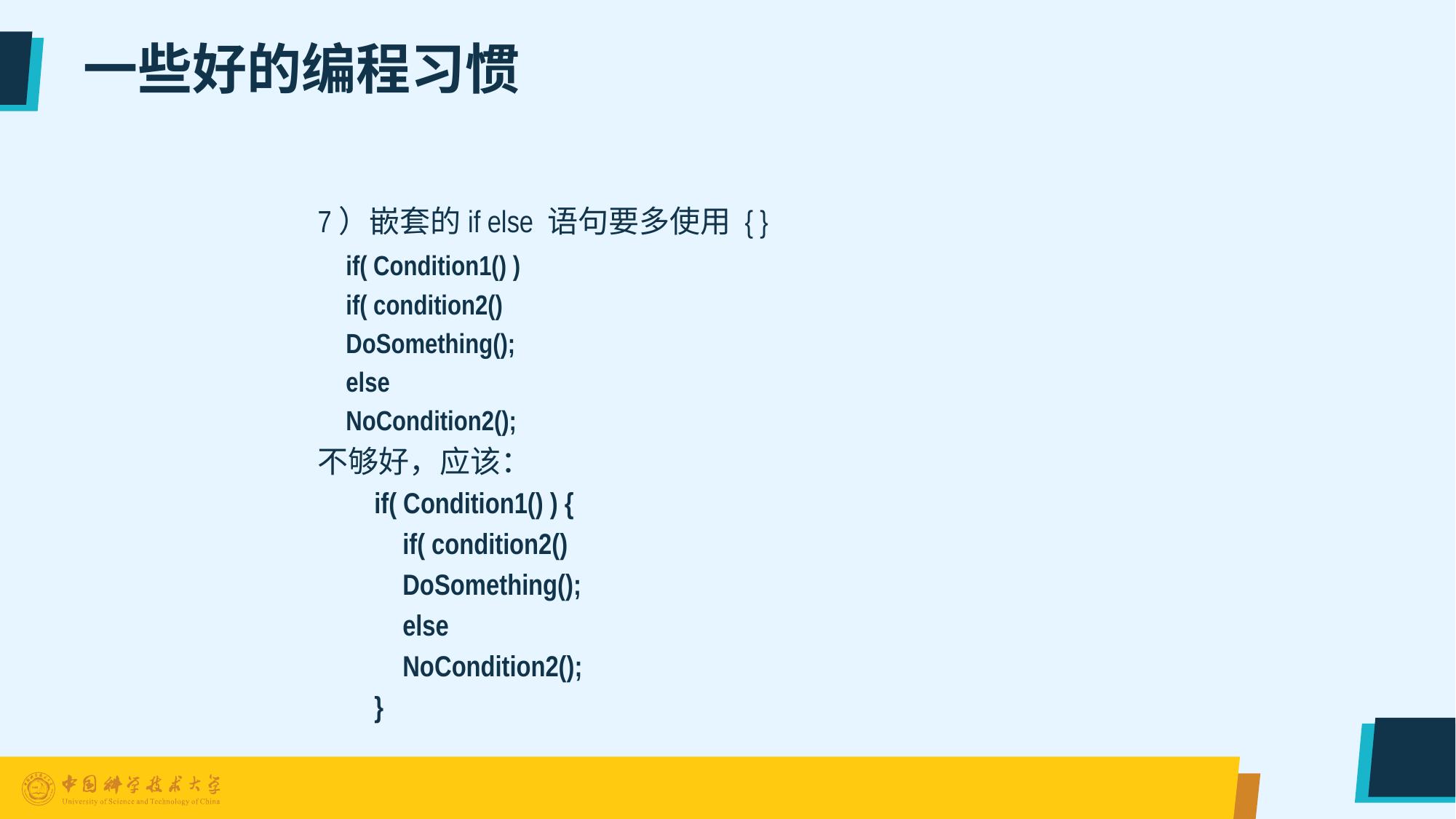

# 一些好的编程习惯
7）嵌套的if else 语句要多使用 { }
	if( Condition1() )
		if( condition2()
			DoSomething();
		else
			NoCondition2();
不够好，应该：
if( Condition1() ) {
		if( condition2()
			DoSomething();
		else
			NoCondition2();
}